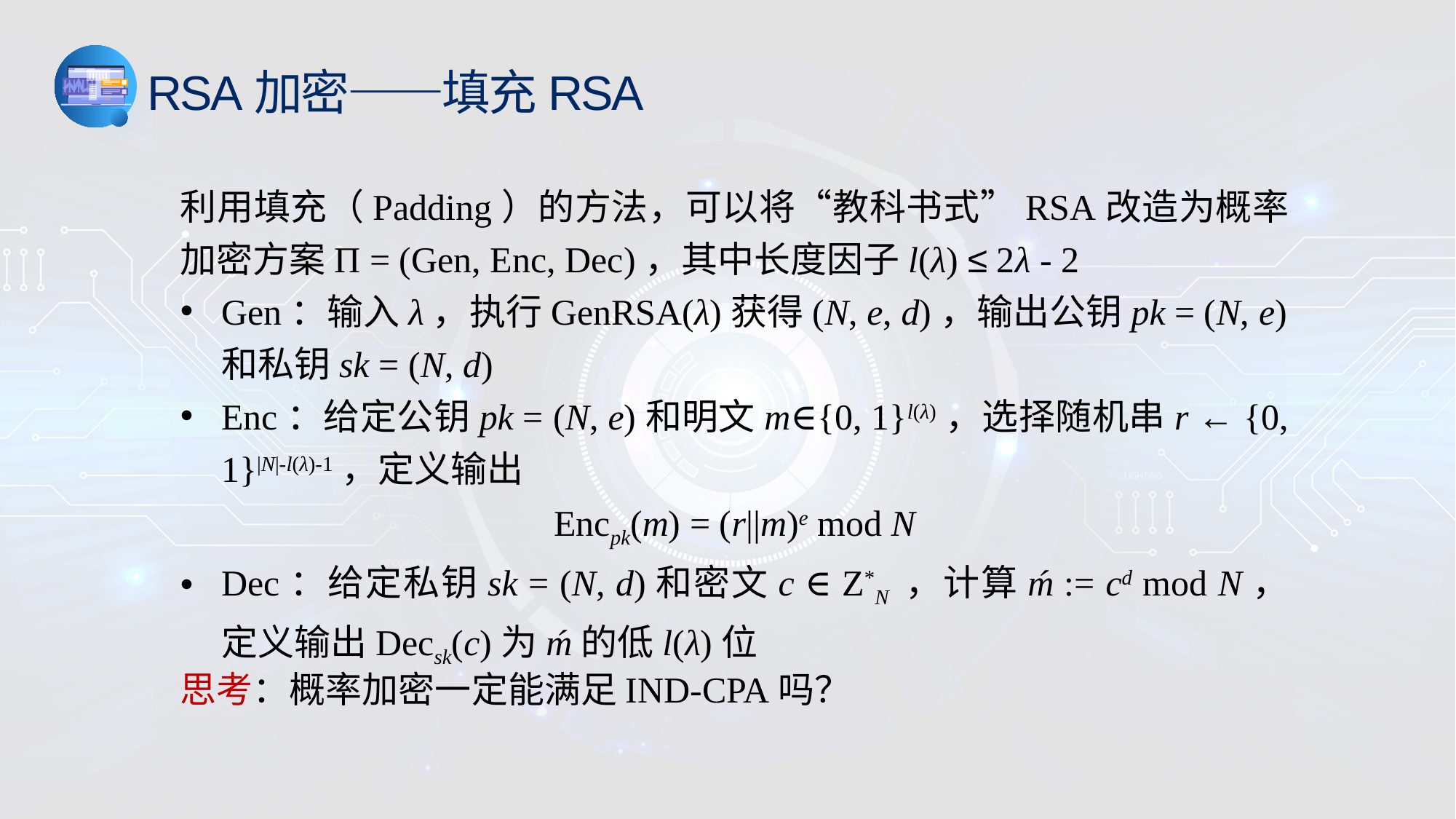

RSA加密——填充RSA

利用填充（Padding）的方法，可以将“教科书式”RSA改造为概率加密方案Π = (Gen, Enc, Dec)，其中长度因子l(λ) ≤ 2λ - 2
Gen：输入λ，执行GenRSA(λ)获得(N, e, d)，输出公钥pk = (N, e)和私钥sk = (N, d)
Enc：给定公钥pk = (N, e)和明文m∈{0, 1}l(λ)，选择随机串r ← {0, 1}|N|-l(λ)-1，定义输出
Encpk(m) = (r||m)e mod N
Dec：给定私钥sk = (N, d)和密文c ∈ Z*N ，计算ḿ := cd mod N，定义输出Decsk(c)为ḿ的低l(λ)位
思考：概率加密一定能满足IND-CPA吗？